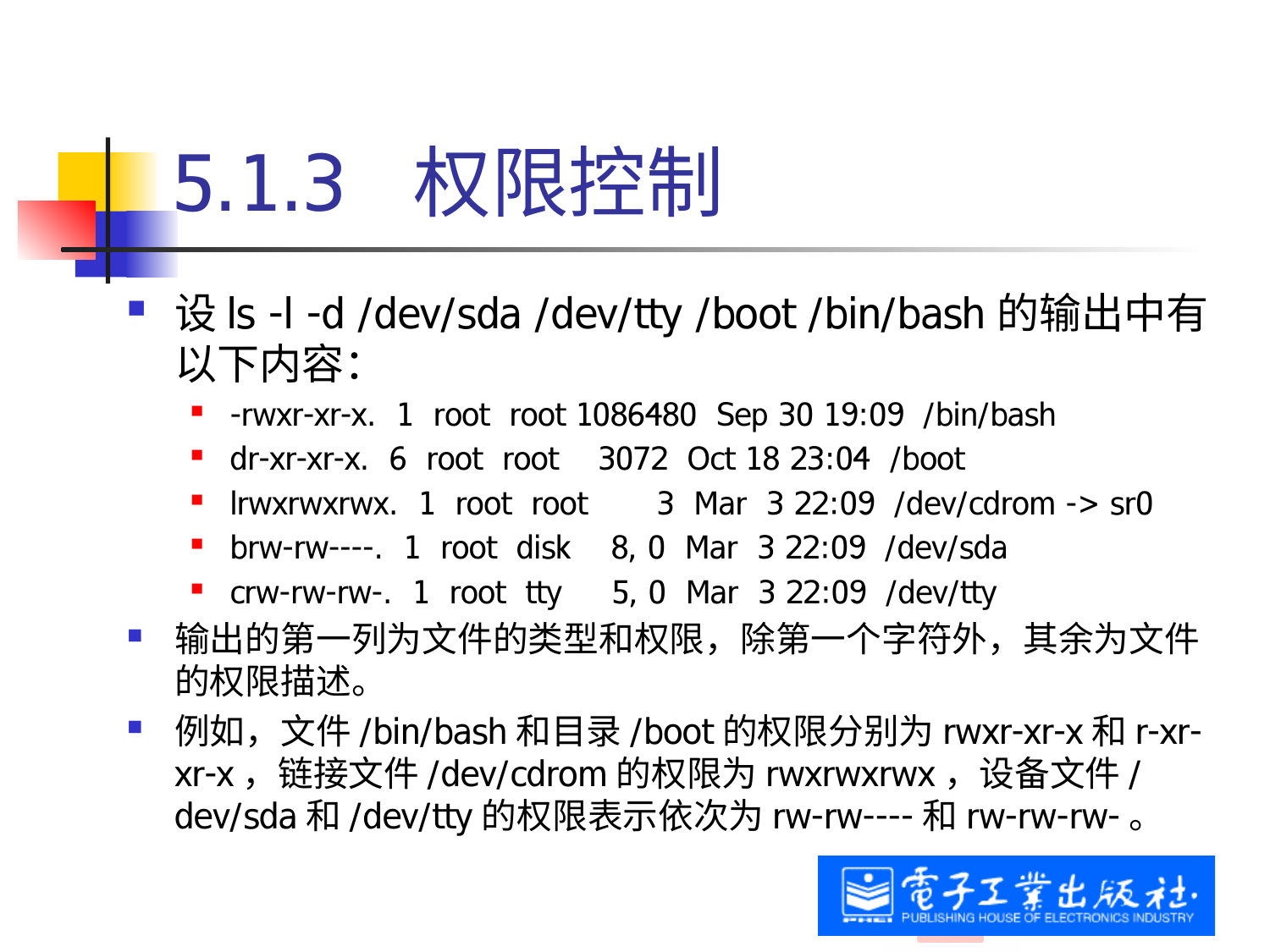

# 5.1.3  权限控制
设ls -l -d /dev/sda /dev/tty /boot /bin/bash的输出中有以下内容：
-rwxr-xr-x.  1  root  root 1086480  Sep 30 19:09  /bin/bash
dr-xr-xr-x.  6  root  root    3072  Oct 18 23:04  /boot
lrwxrwxrwx.  1  root  root       3  Mar  3 22:09  /dev/cdrom -> sr0
brw-rw----.  1  root  disk    8, 0  Mar  3 22:09  /dev/sda
crw-rw-rw-.  1  root  tty     5, 0  Mar  3 22:09  /dev/tty
输出的第一列为文件的类型和权限，除第一个字符外，其余为文件的权限描述。
例如，文件/bin/bash和目录/boot的权限分别为rwxr-xr-x和r-xr-xr-x，链接文件/dev/cdrom的权限为rwxrwxrwx，设备文件/dev/sda和/dev/tty的权限表示依次为rw-rw----和rw-rw-rw-。